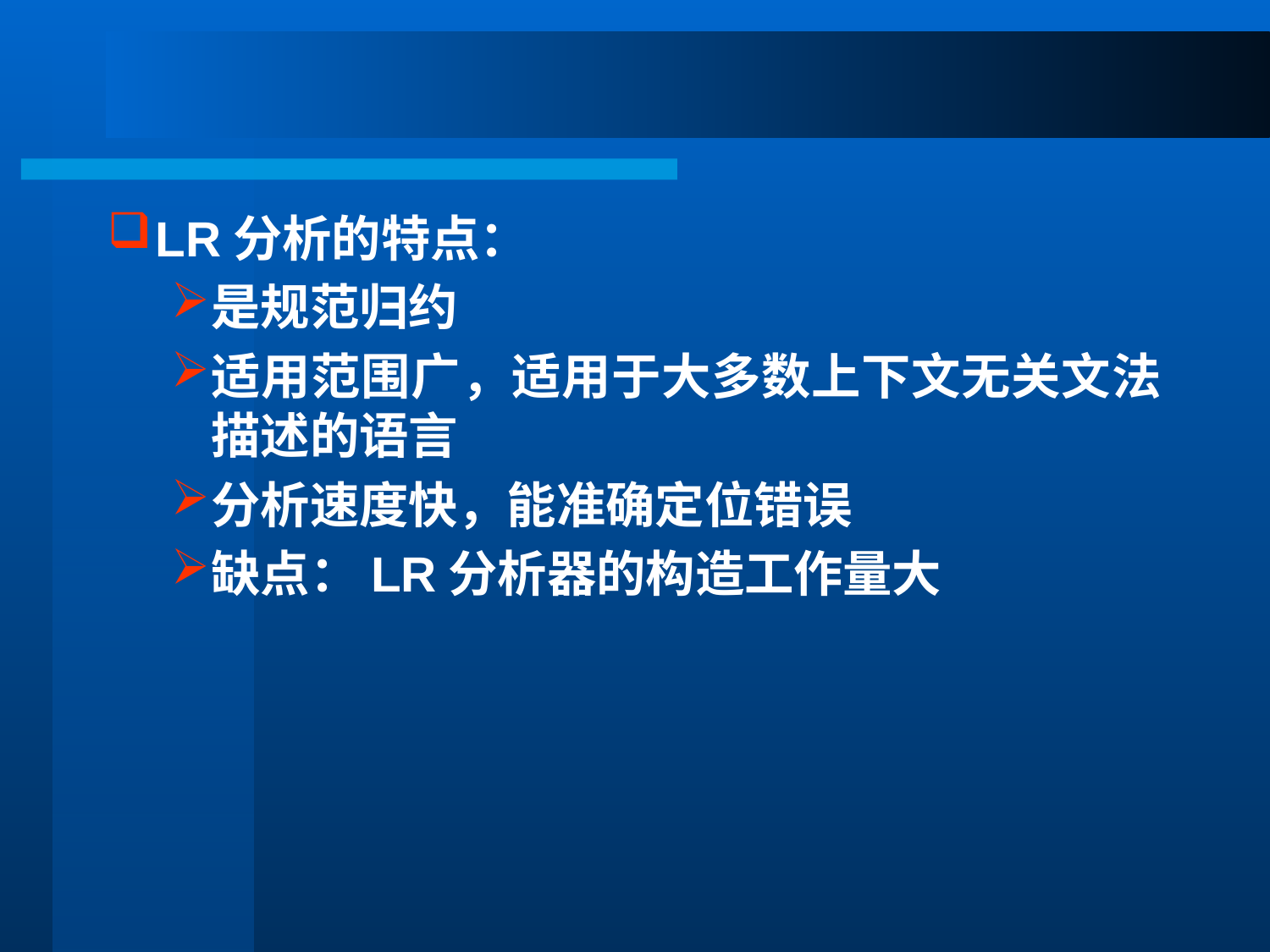

#
LR分析的特点：
是规范归约
适用范围广，适用于大多数上下文无关文法描述的语言
分析速度快，能准确定位错误
缺点：LR分析器的构造工作量大